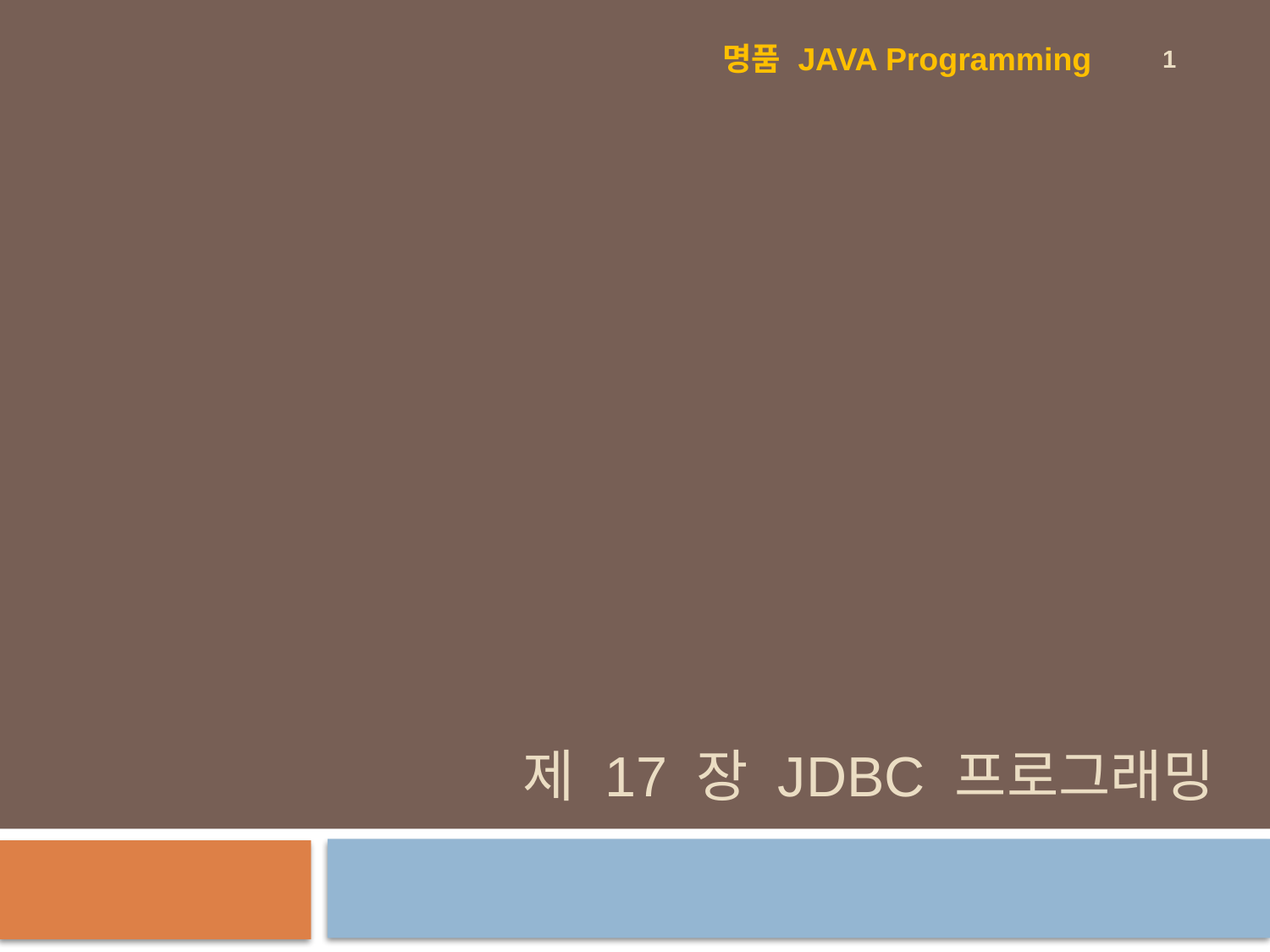

1
명품 JAVA Programming
# 제 17 장 JDBC 프로그래밍